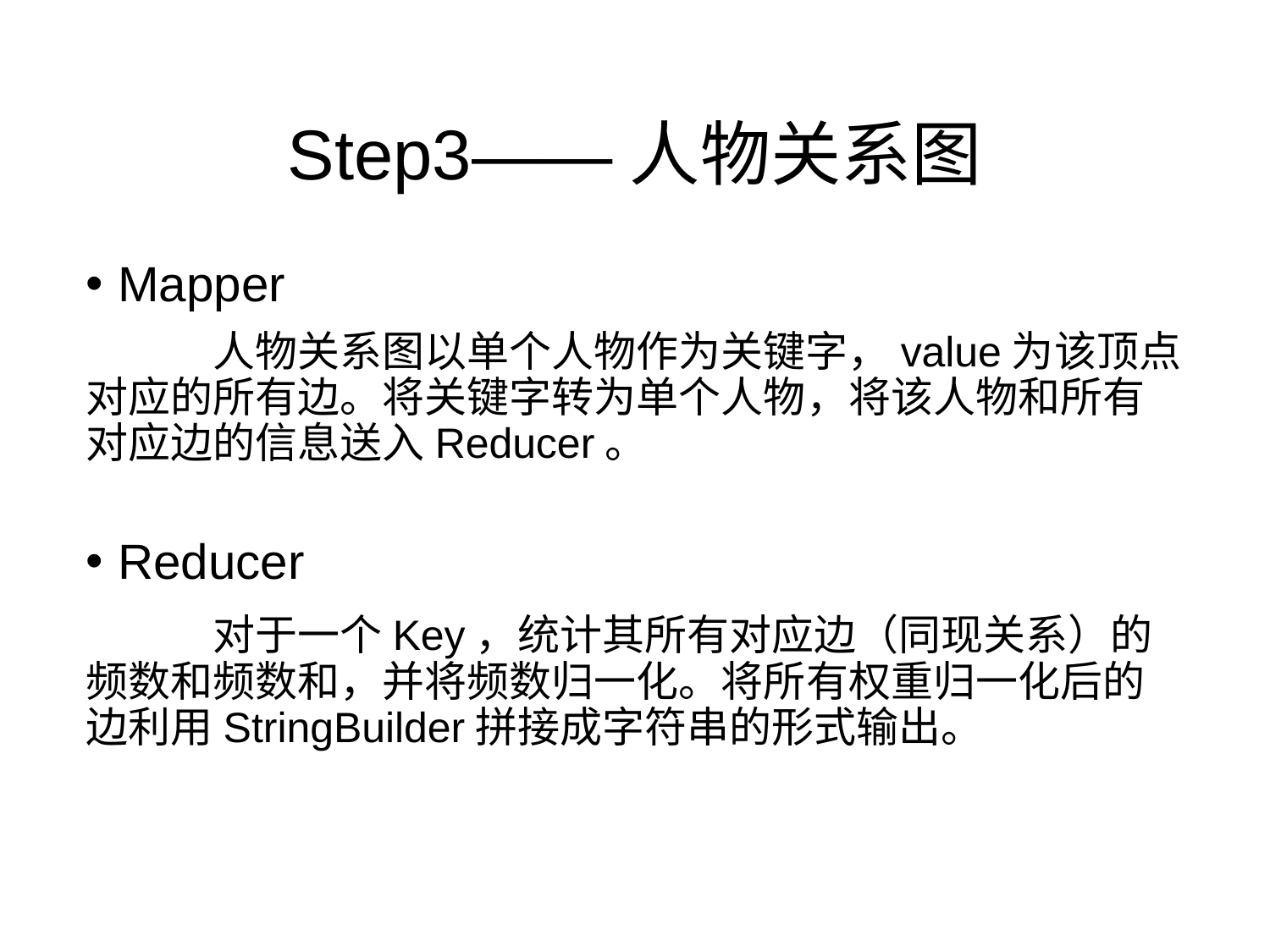

# Step3——人物关系图
Mapper
	人物关系图以单个人物作为关键字，value为该顶点对应的所有边。将关键字转为单个人物，将该人物和所有对应边的信息送入Reducer。

Reducer
	对于一个Key，统计其所有对应边（同现关系）的频数和频数和，并将频数归一化。将所有权重归一化后的边利用StringBuilder拼接成字符串的形式输出。